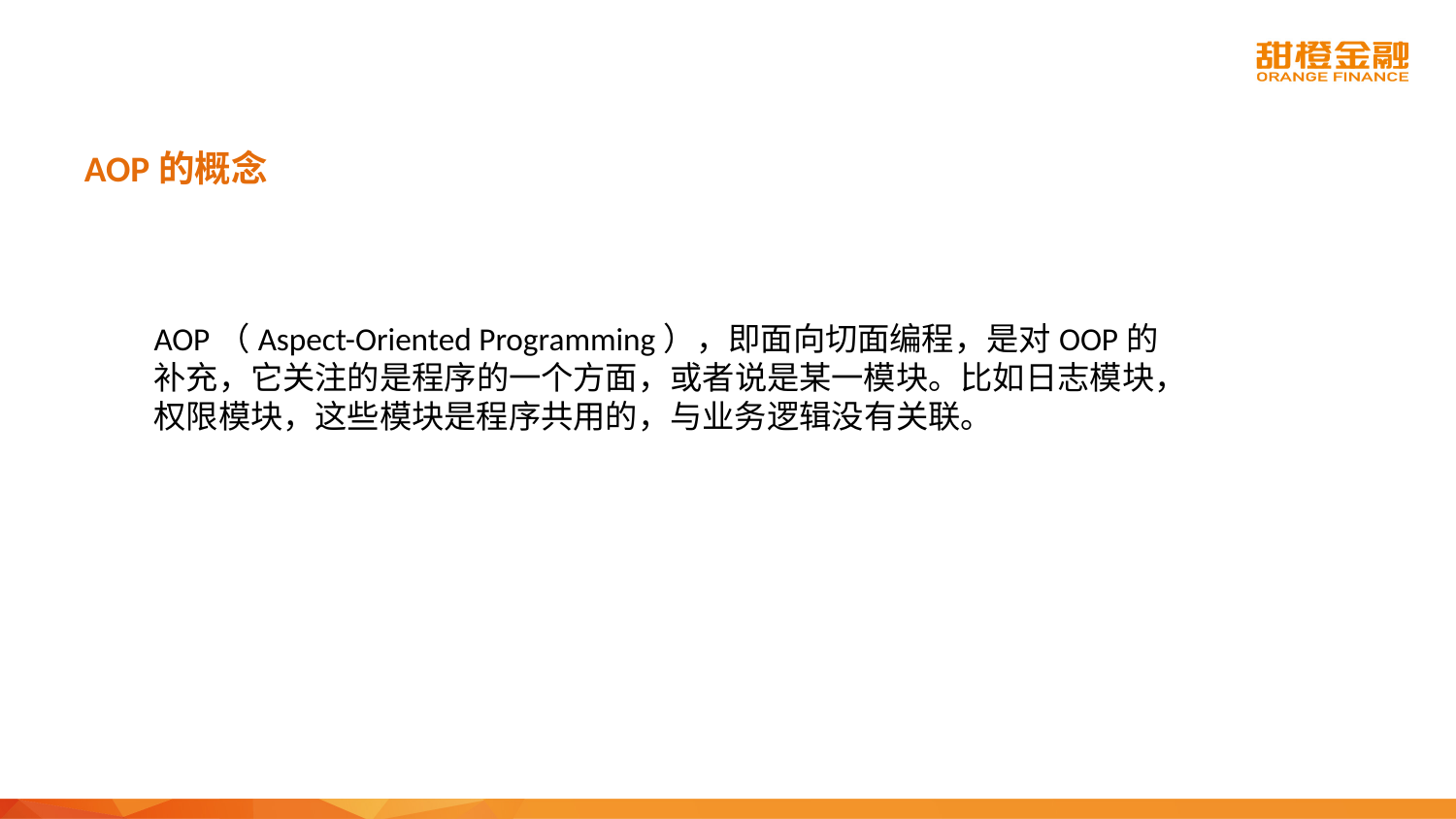

AOP的概念

AOP（Aspect-Oriented Programming），即面向切面编程，是对OOP的补充，它关注的是程序的一个方面，或者说是某一模块。比如日志模块，权限模块，这些模块是程序共用的，与业务逻辑没有关联。